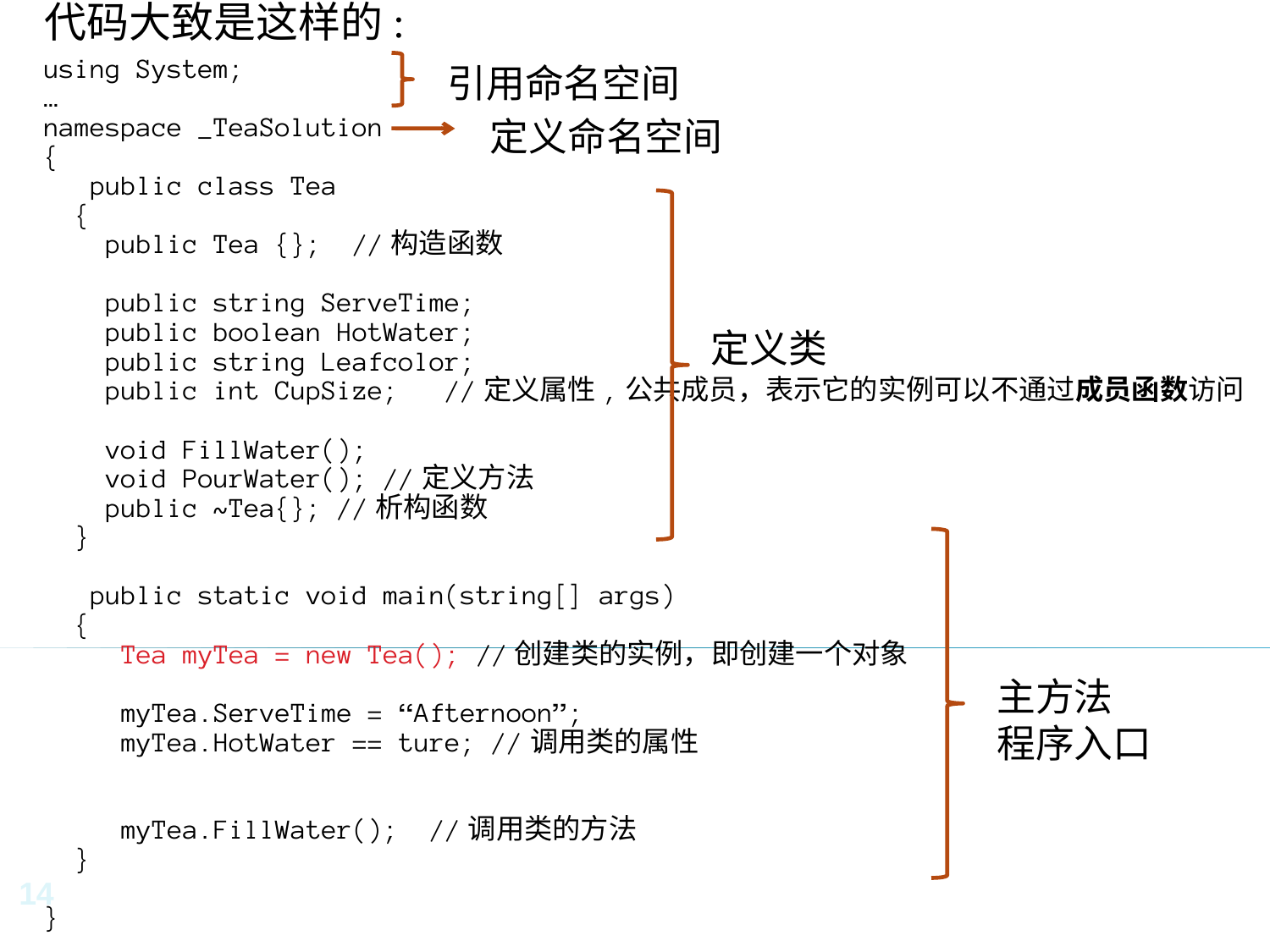

代码大致是这样的:
using System;
…
namespace _TeaSolution
{
   public class Tea
  {
    public Tea {};  //构造函数

    public string ServeTime;
    public boolean HotWater;
    public string Leafcolor;
    public int CupSize;   //定义属性,公共成员，表示它的实例可以不通过成员函数访问

    void FillWater();
    void PourWater(); //定义方法
    public ~Tea{}; //析构函数
  }

   public static void main(string[] args)
  {
     Tea myTea = new Tea(); //创建类的实例，即创建一个对象

     myTea.ServeTime = “Afternoon”;
     myTea.HotWater == ture; //调用类的属性

     myTea.FillWater();  //调用类的方法
  }

}

引用命名空间
定义命名空间

定义类

主方法
程序入口